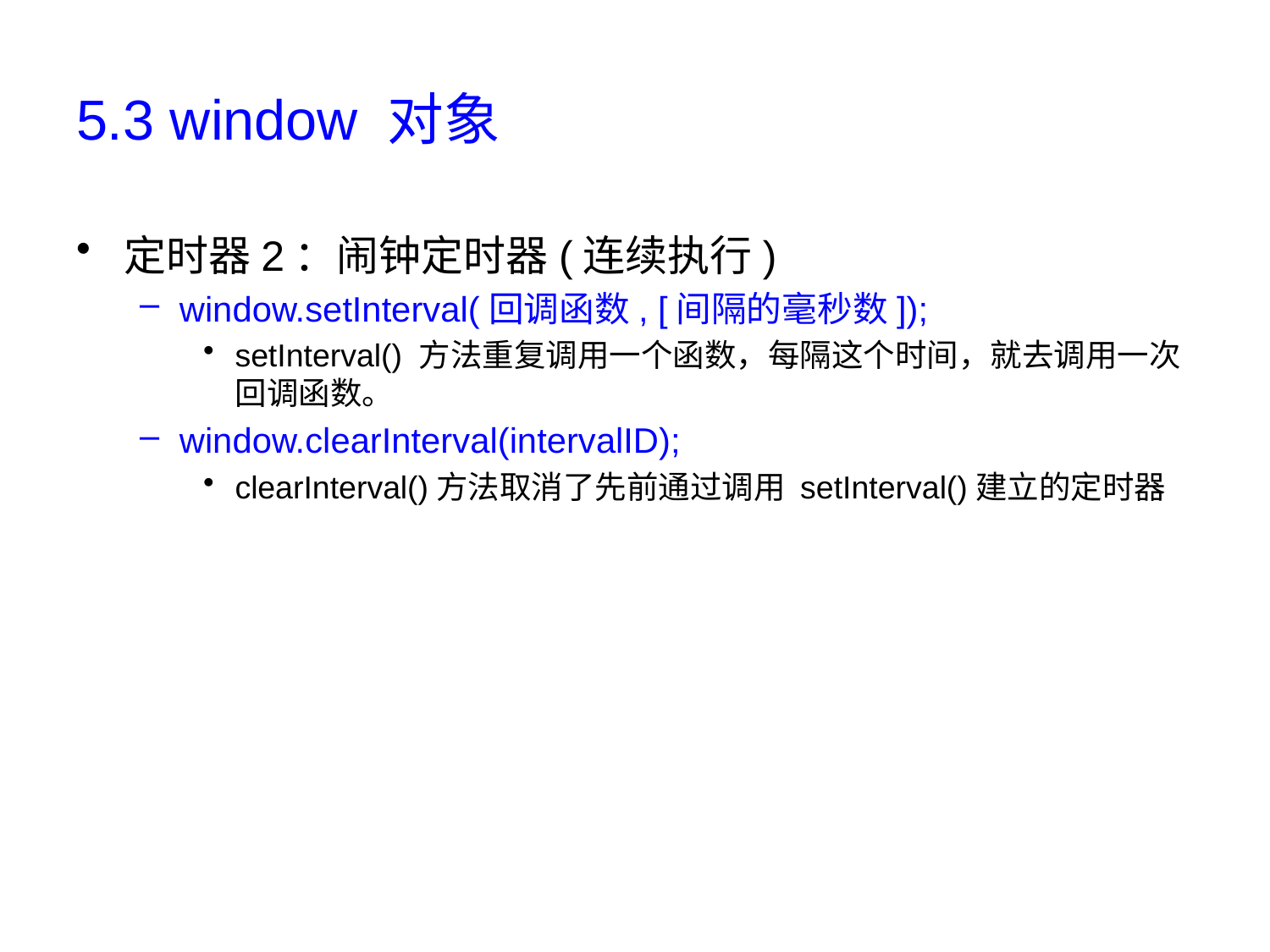

# 5.3 window 对象
定时器2：闹钟定时器(连续执行)
window.setInterval(回调函数, [间隔的毫秒数]);
setInterval() 方法重复调用一个函数，每隔这个时间，就去调用一次回调函数。
window.clearInterval(intervalID);
clearInterval()方法取消了先前通过调用 setInterval()建立的定时器